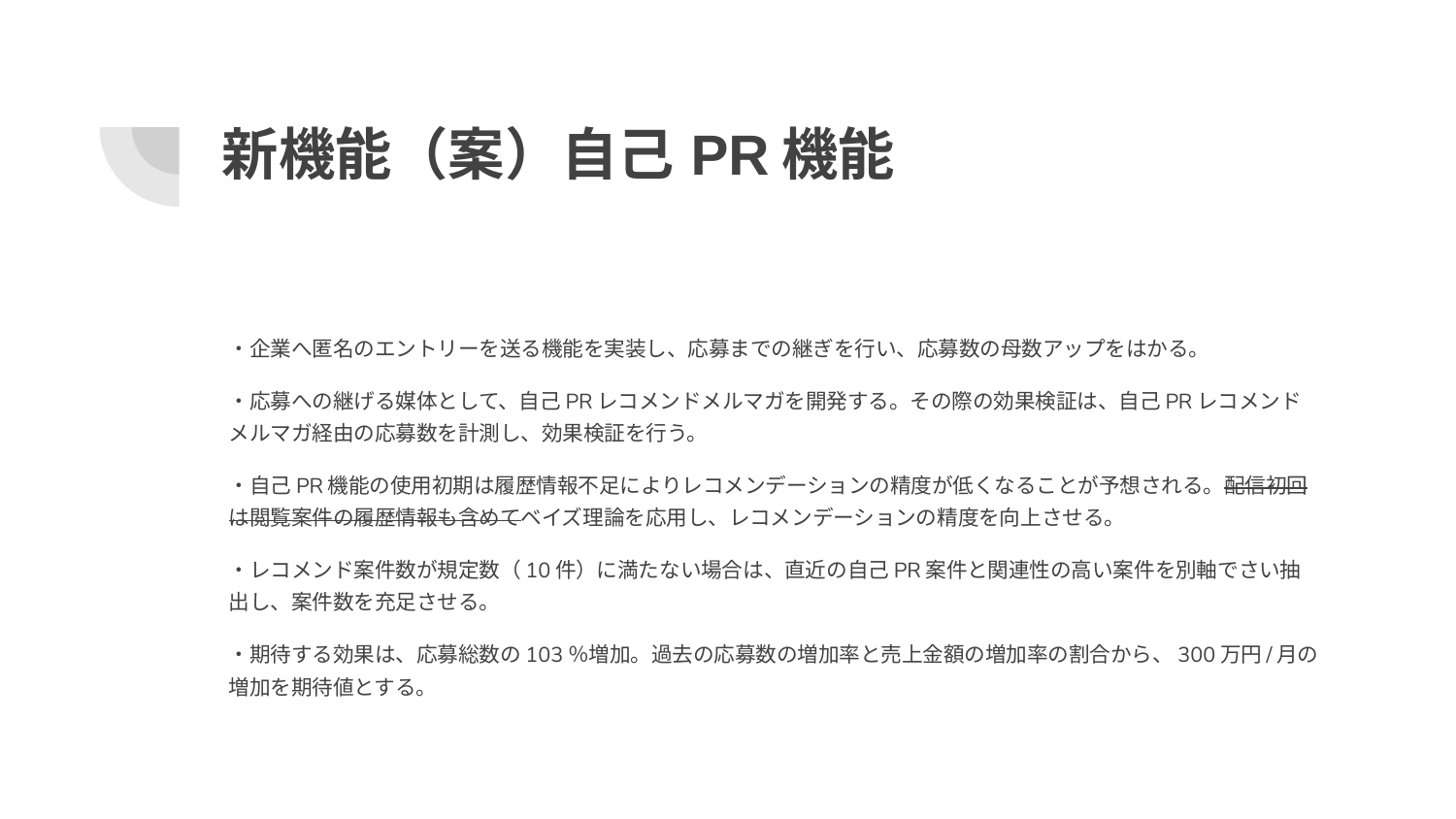

# 新機能（案）自己PR機能
・企業へ匿名のエントリーを送る機能を実装し、応募までの継ぎを行い、応募数の母数アップをはかる。
・応募への継げる媒体として、自己PRレコメンドメルマガを開発する。その際の効果検証は、自己PRレコメンドメルマガ経由の応募数を計測し、効果検証を行う。
・自己PR機能の使用初期は履歴情報不足によりレコメンデーションの精度が低くなることが予想される。配信初回は閲覧案件の履歴情報も含めてベイズ理論を応用し、レコメンデーションの精度を向上させる。
・レコメンド案件数が規定数（10件）に満たない場合は、直近の自己PR案件と関連性の高い案件を別軸でさい抽出し、案件数を充足させる。
・期待する効果は、応募総数の103％増加。過去の応募数の増加率と売上金額の増加率の割合から、300万円/月の増加を期待値とする。